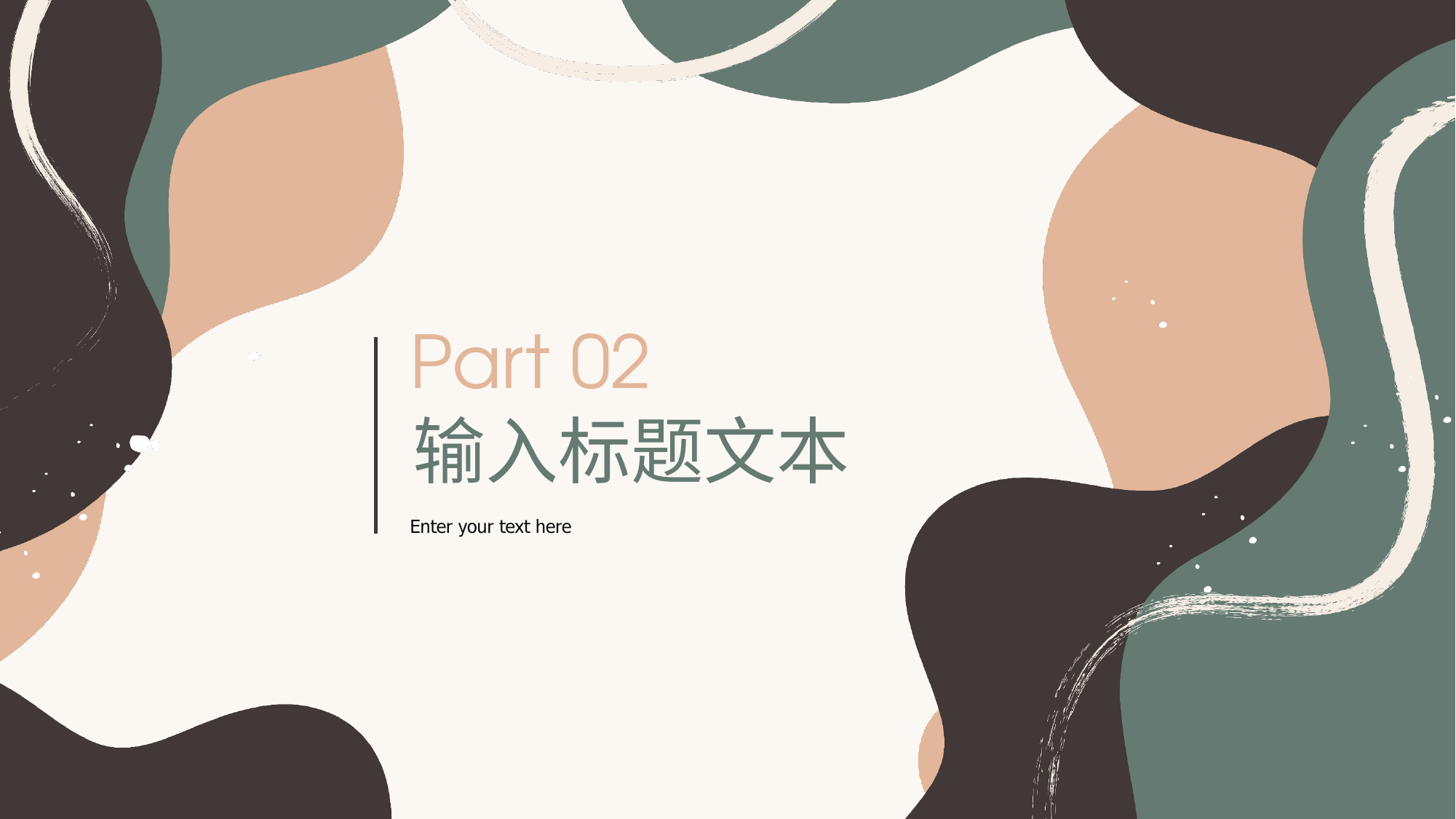

Part 02
输入标题文本
Enter your text here